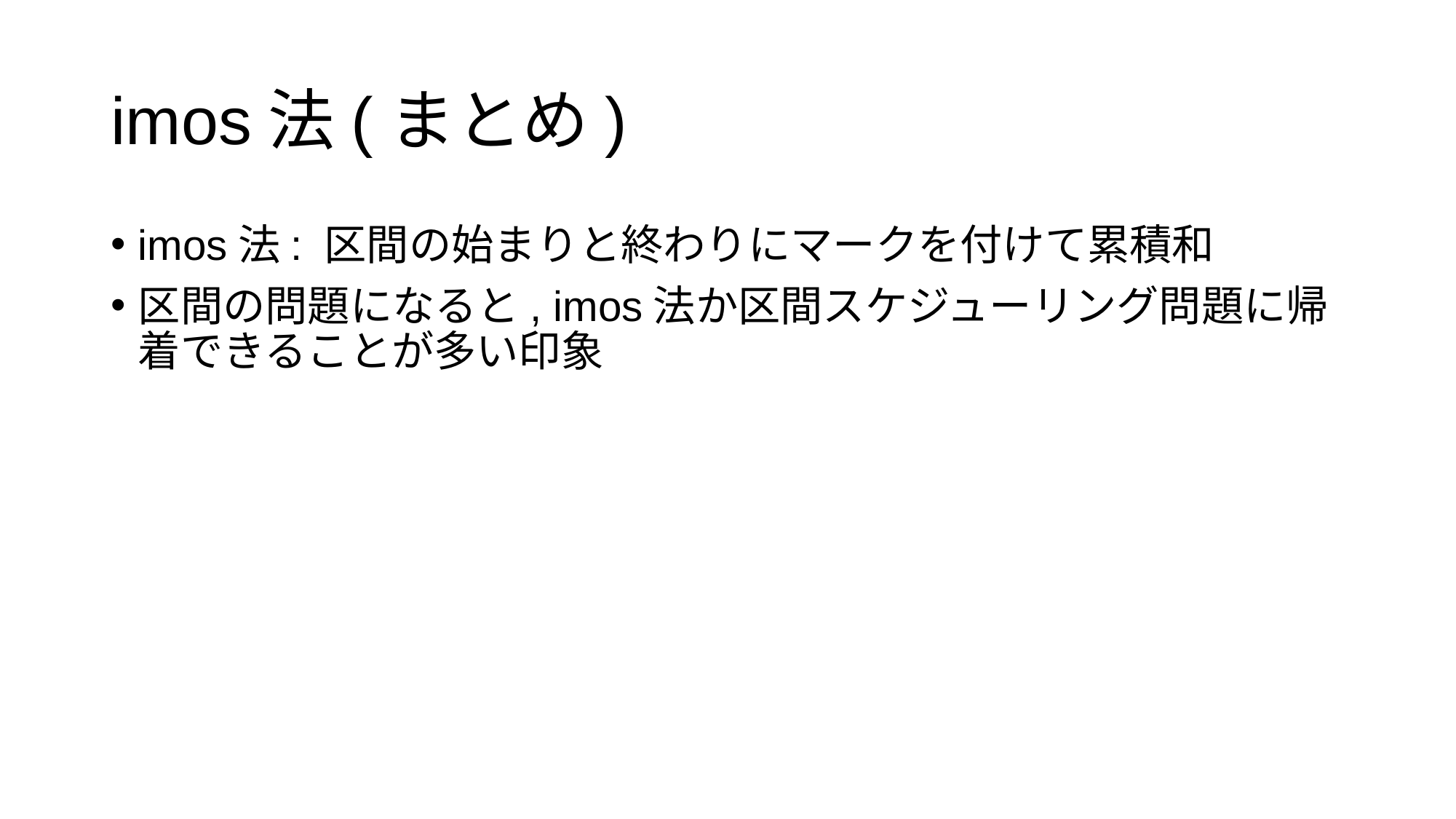

# imos法(まとめ)
imos法: 区間の始まりと終わりにマークを付けて累積和
区間の問題になると, imos法か区間スケジューリング問題に帰着できることが多い印象